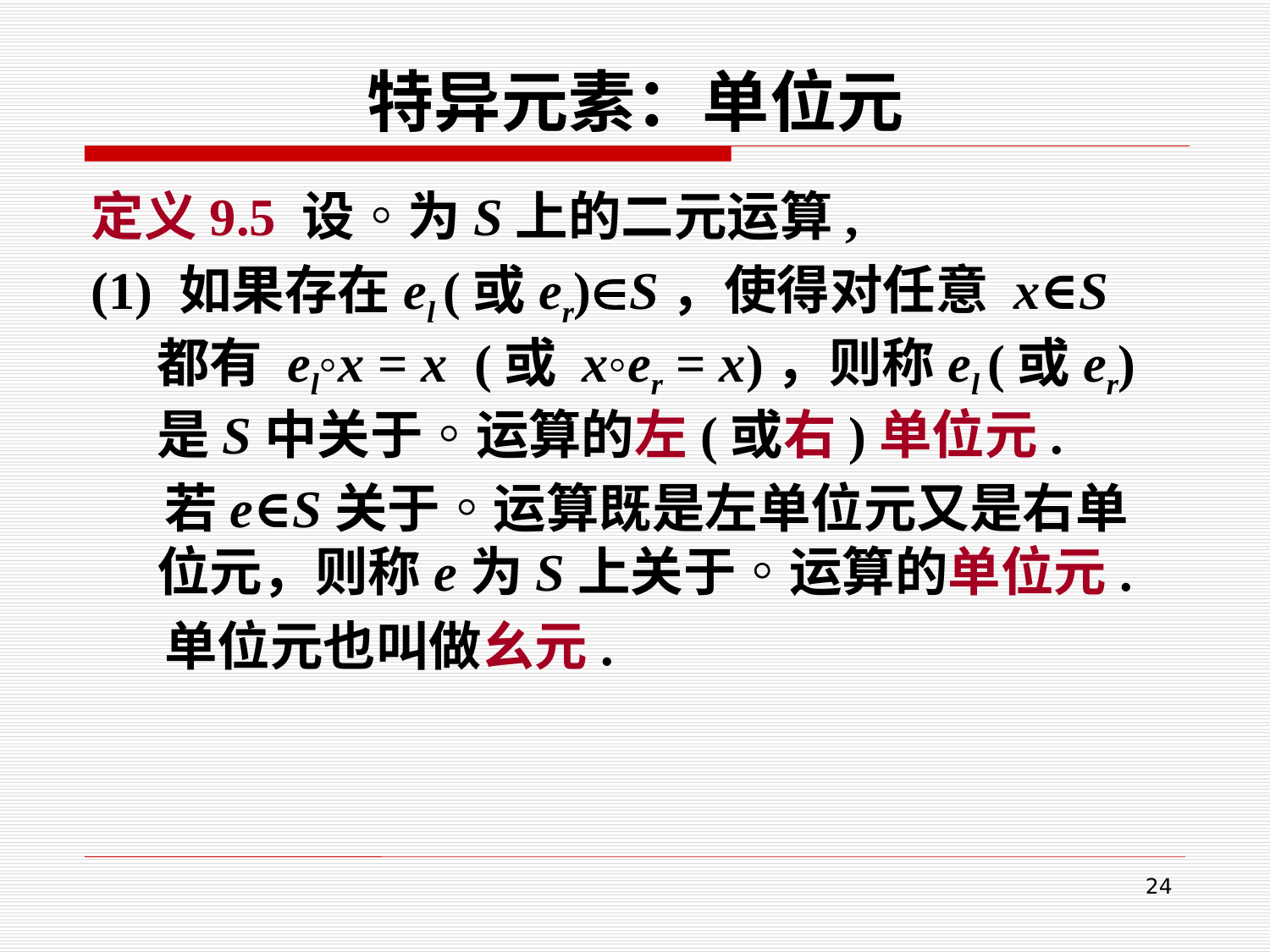

# 特异元素：单位元
定义9.5 设◦为S上的二元运算,
(1) 如果存在el (或er)∈S，使得对任意 x∈S 都有 el◦x = x  (或 x◦er = x)，则称el (或er)是S中关于◦运算的左(或右)单位元.
     若e∈S关于◦运算既是左单位元又是右单位元，则称e为S上关于◦运算的单位元.
     单位元也叫做幺元.
24